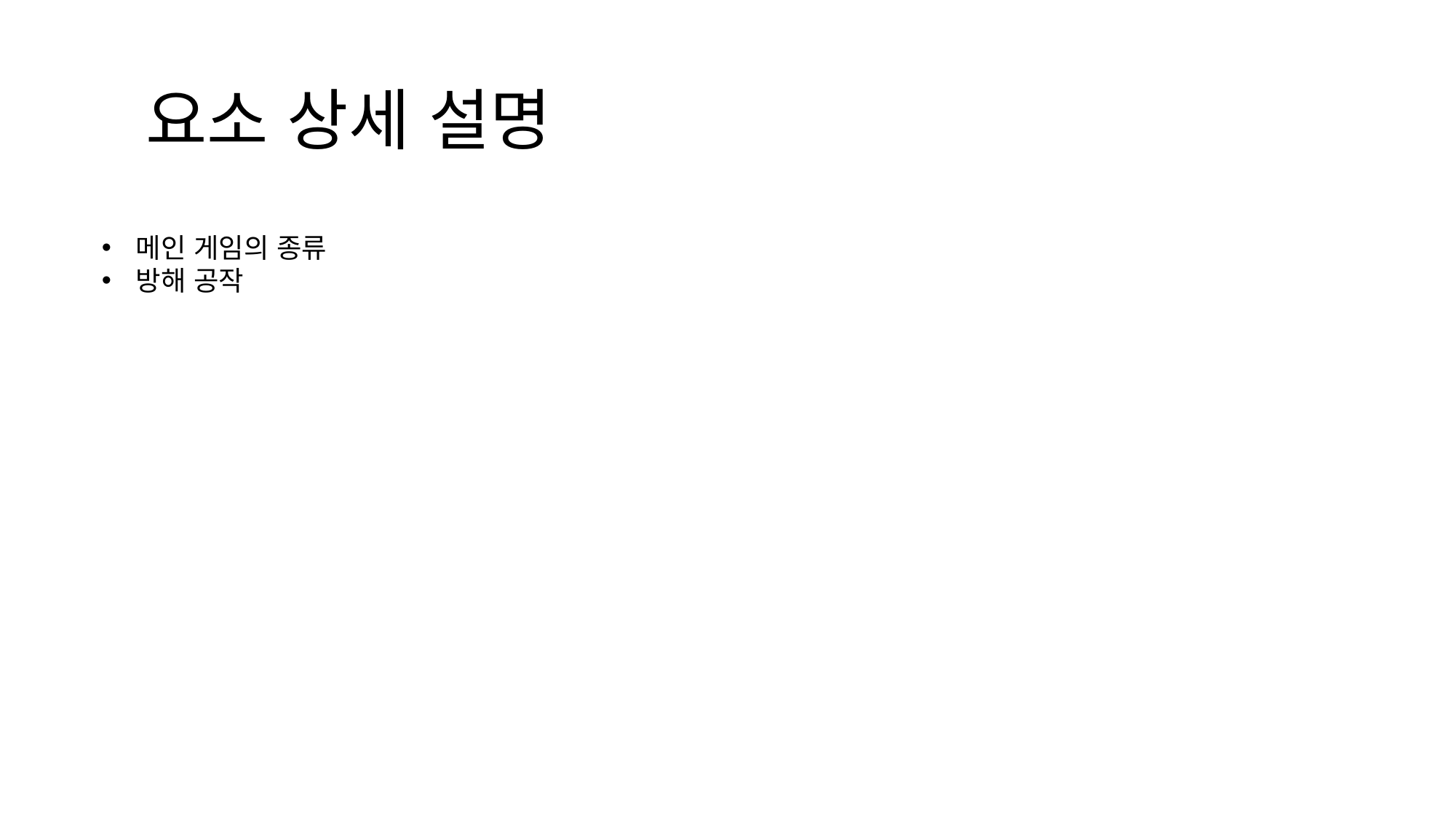

# 요소 상세 설명
메인 게임의 종류
방해 공작